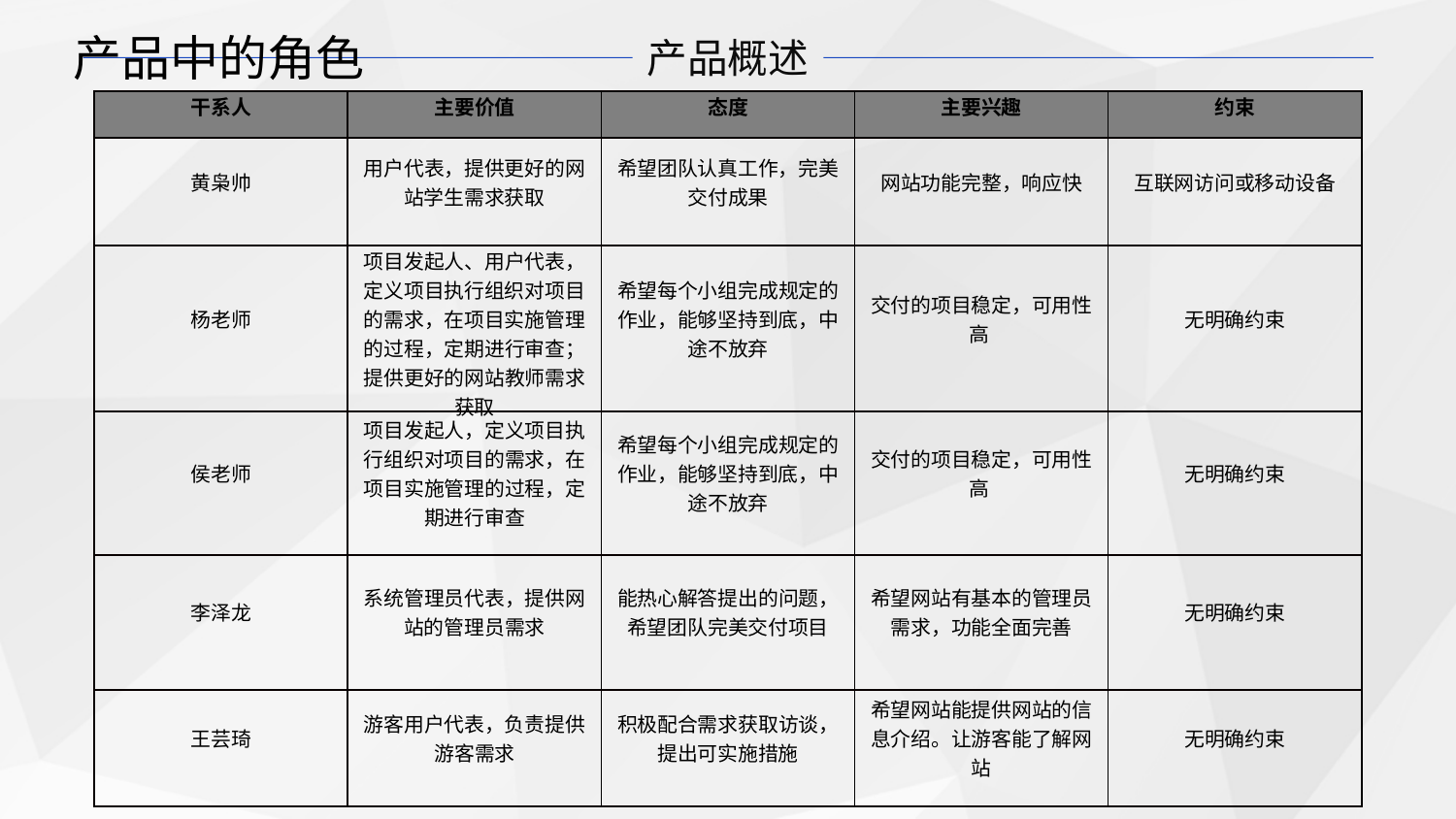

产品中的角色
产品概述

| 干系人 | 主要价值 | 态度 | 主要兴趣 | 约束 |
| --- | --- | --- | --- | --- |
| 黄枭帅 | 用户代表，提供更好的网站学生需求获取 | 希望团队认真工作，完美交付成果 | 网站功能完整，响应快 | 互联网访问或移动设备 |
| 杨老师 | 项目发起人、用户代表，定义项目执行组织对项目的需求，在项目实施管理的过程，定期进行审查；提供更好的网站教师需求获取 | 希望每个小组完成规定的作业，能够坚持到底，中途不放弃 | 交付的项目稳定，可用性高 | 无明确约束 |
| 侯老师 | 项目发起人，定义项目执行组织对项目的需求，在项目实施管理的过程，定期进行审查 | 希望每个小组完成规定的作业，能够坚持到底，中途不放弃 | 交付的项目稳定，可用性高 | 无明确约束 |
| 李泽龙 | 系统管理员代表，提供网站的管理员需求 | 能热心解答提出的问题，希望团队完美交付项目 | 希望网站有基本的管理员需求，功能全面完善 | 无明确约束 |
| 王芸琦 | 游客用户代表，负责提供游客需求 | 积极配合需求获取访谈，提出可实施措施 | 希望网站能提供网站的信息介绍。让游客能了解网站 | 无明确约束 |